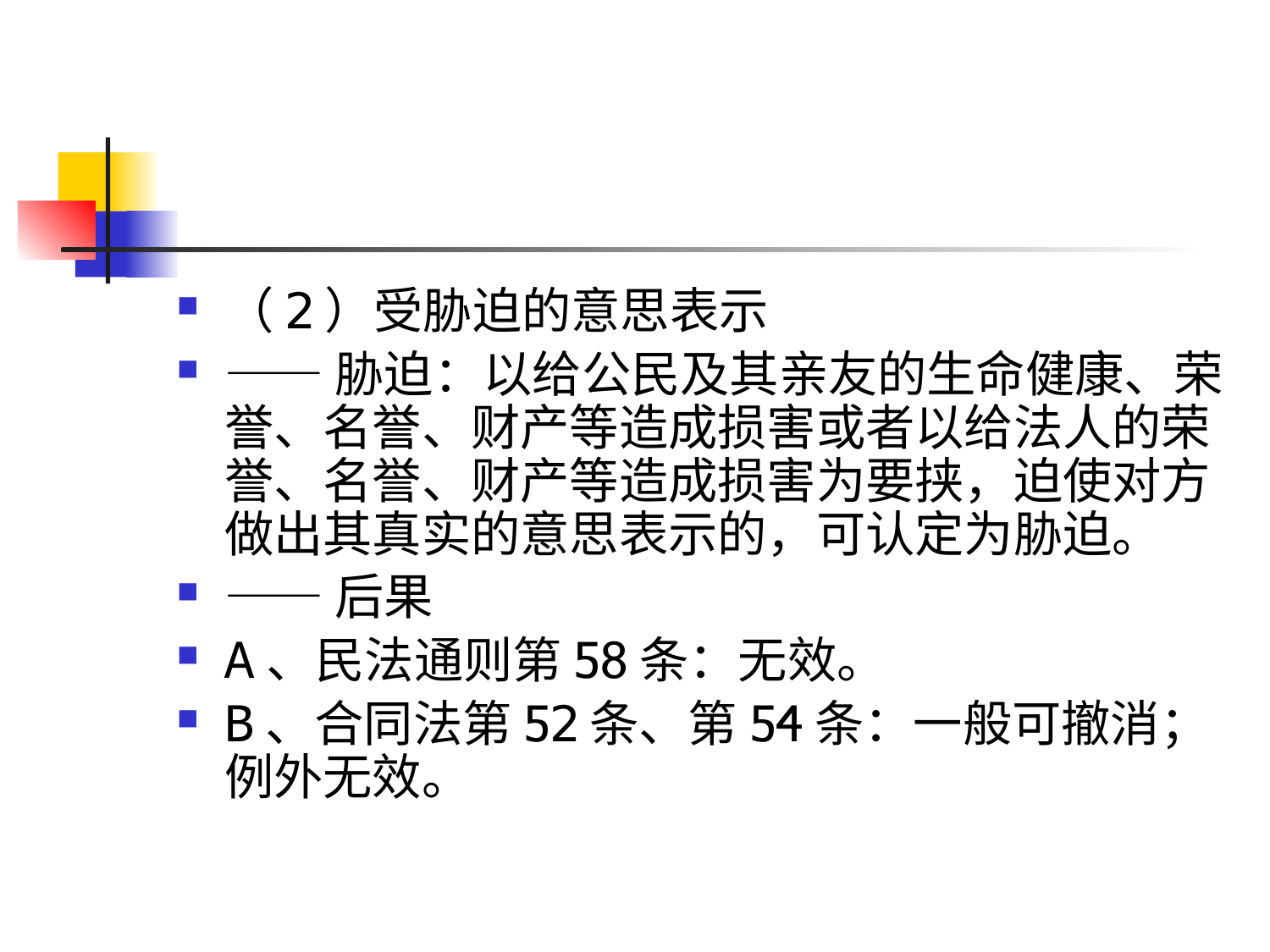

#
（2）受胁迫的意思表示
——胁迫：以给公民及其亲友的生命健康、荣誉、名誉、财产等造成损害或者以给法人的荣誉、名誉、财产等造成损害为要挟，迫使对方做出其真实的意思表示的，可认定为胁迫。
——后果
A、民法通则第58条：无效。
B、合同法第52条、第54条：一般可撤消；例外无效。